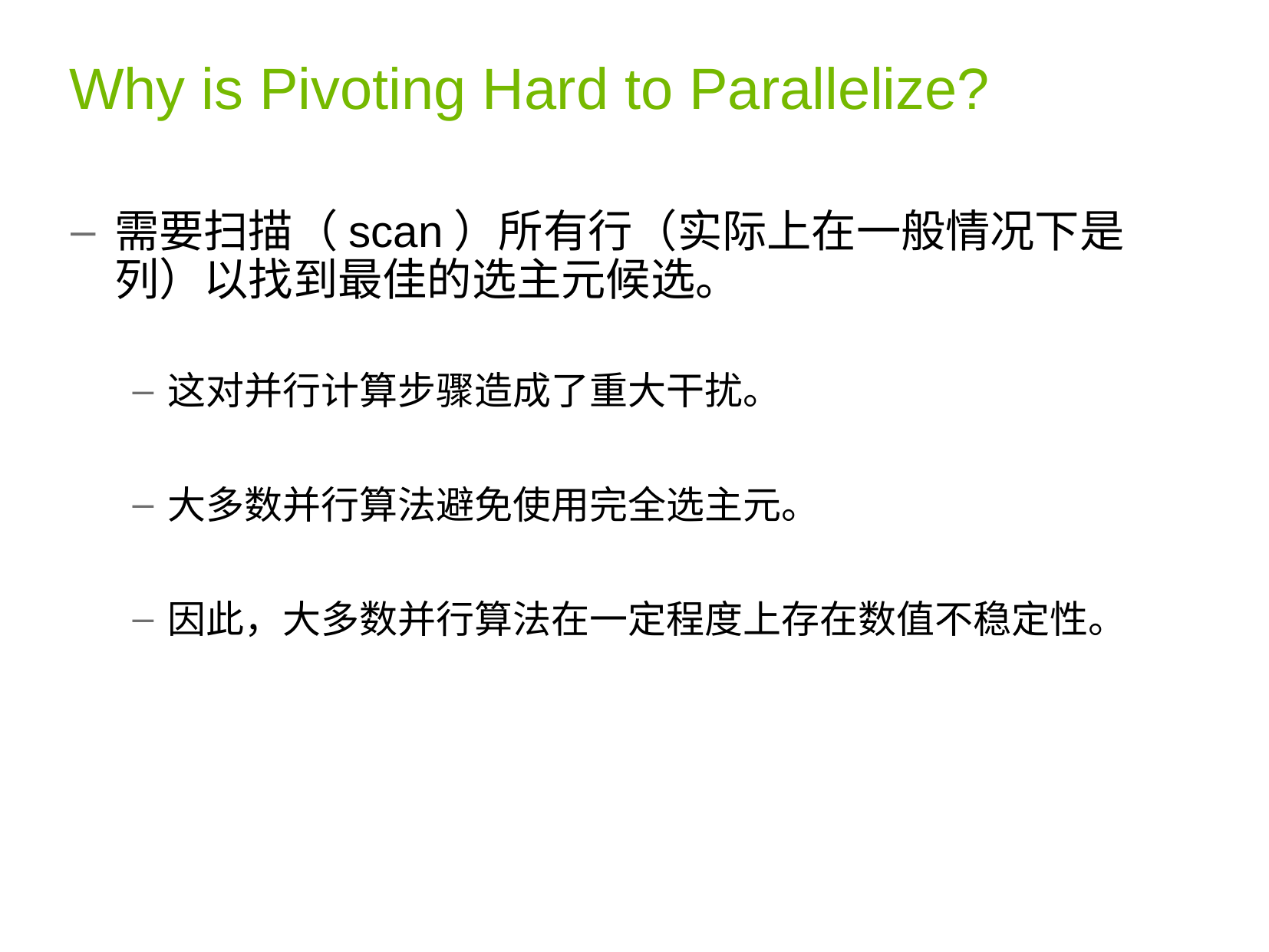

# Why is Pivoting Hard to Parallelize?
需要扫描（scan）所有行（实际上在一般情况下是列）以找到最佳的选主元候选。

这对并行计算步骤造成了重大干扰。

大多数并行算法避免使用完全选主元。

因此，大多数并行算法在一定程度上存在数值不稳定性。